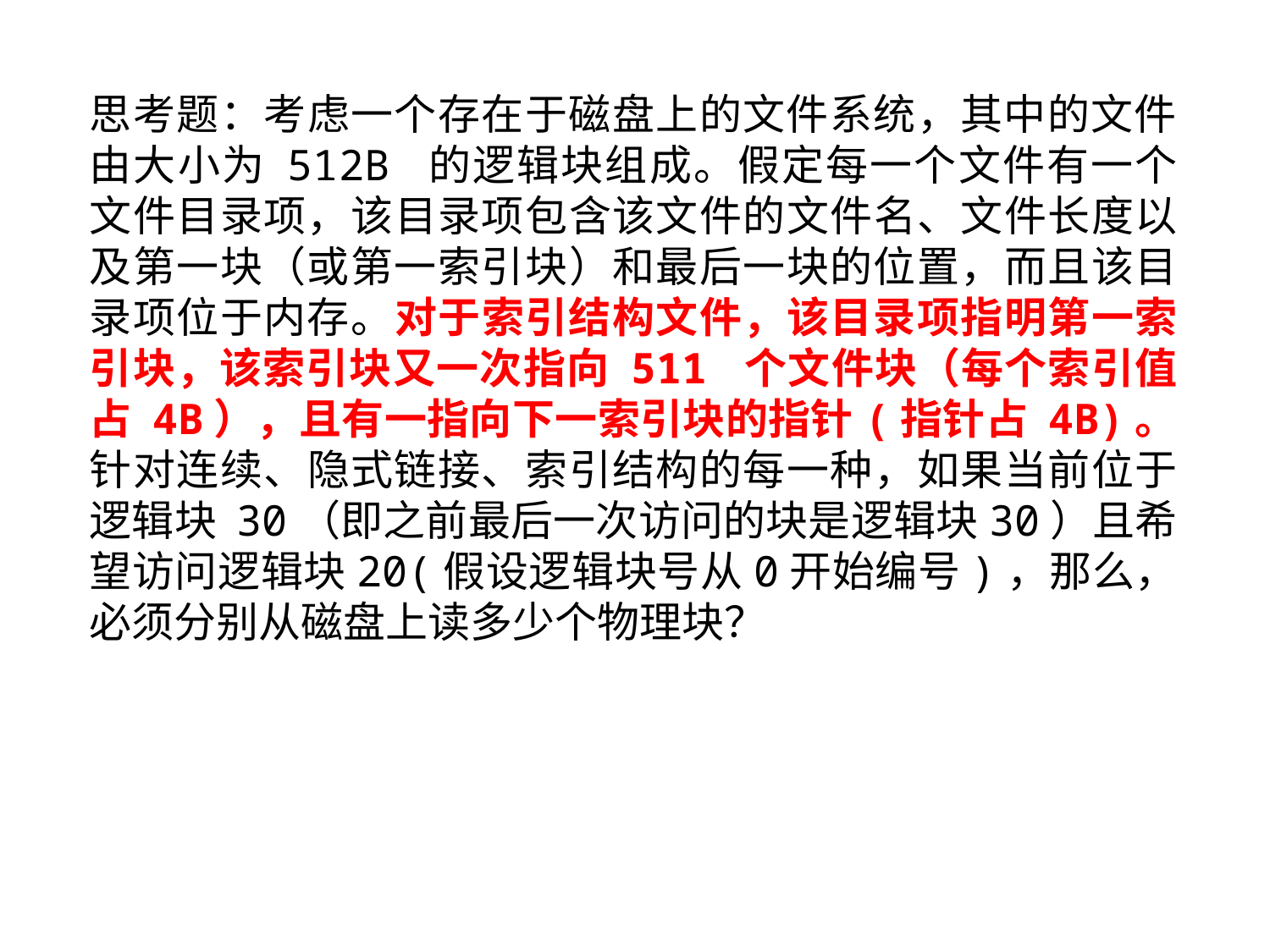

思考题：考虑一个存在于磁盘上的文件系统，其中的文件由大小为 512B 的逻辑块组成。假定每一个文件有一个文件目录项，该目录项包含该文件的文件名、文件长度以及第一块（或第一索引块）和最后一块的位置，而且该目录项位于内存。对于索引结构文件，该目录项指明第一索引块，该索引块又一次指向 511 个文件块（每个索引值占 4B），且有一指向下一索引块的指针(指针占 4B)。针对连续、隐式链接、索引结构的每一种，如果当前位于逻辑块 30（即之前最后一次访问的块是逻辑块30）且希望访问逻辑块20(假设逻辑块号从0开始编号)，那么，必须分别从磁盘上读多少个物理块？